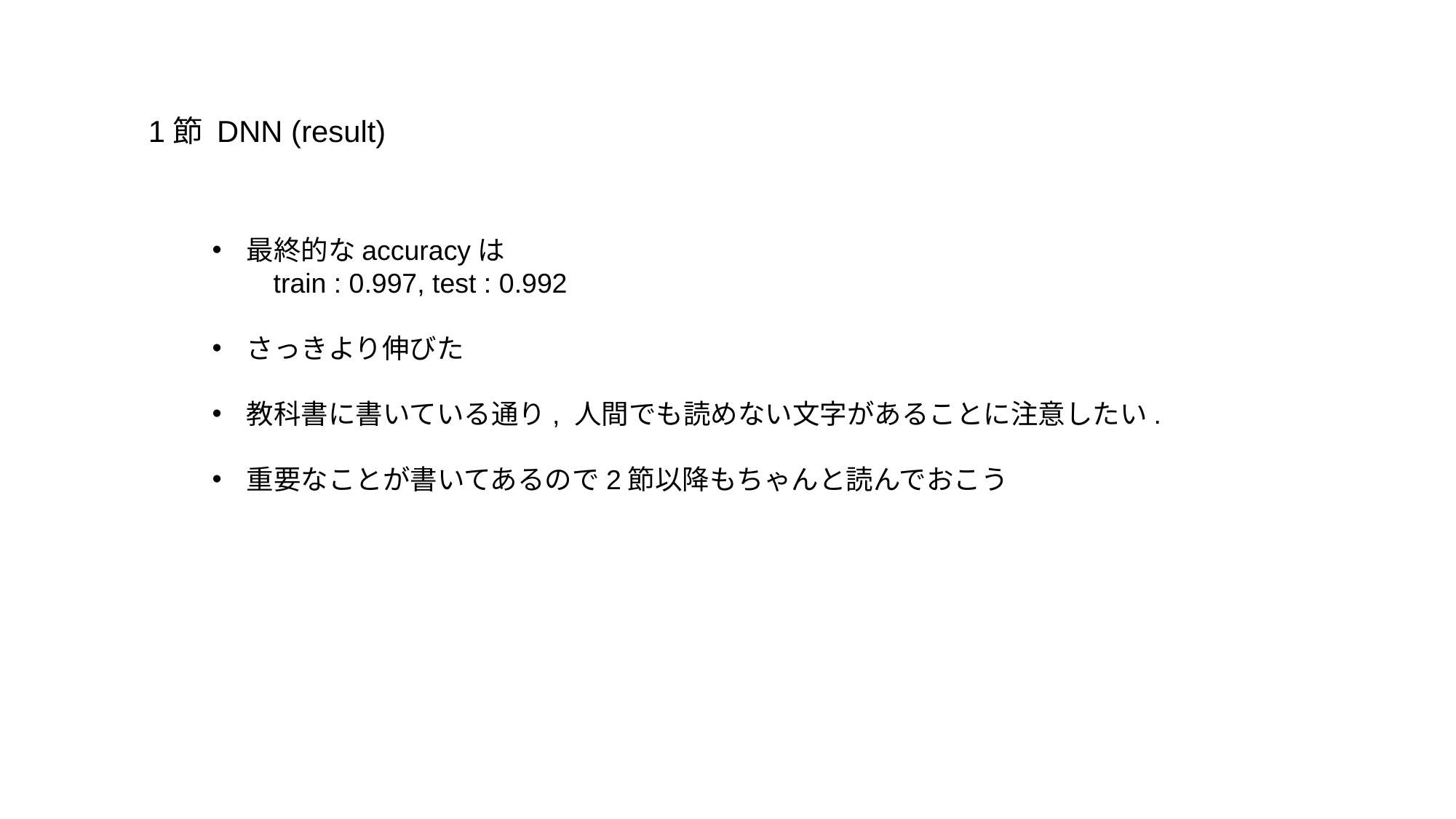

1節 DNN (result)
最終的なaccuracyは
　　train : 0.997, test : 0.992

さっきより伸びた

教科書に書いている通り, 人間でも読めない文字があることに注意したい.

重要なことが書いてあるので2節以降もちゃんと読んでおこう